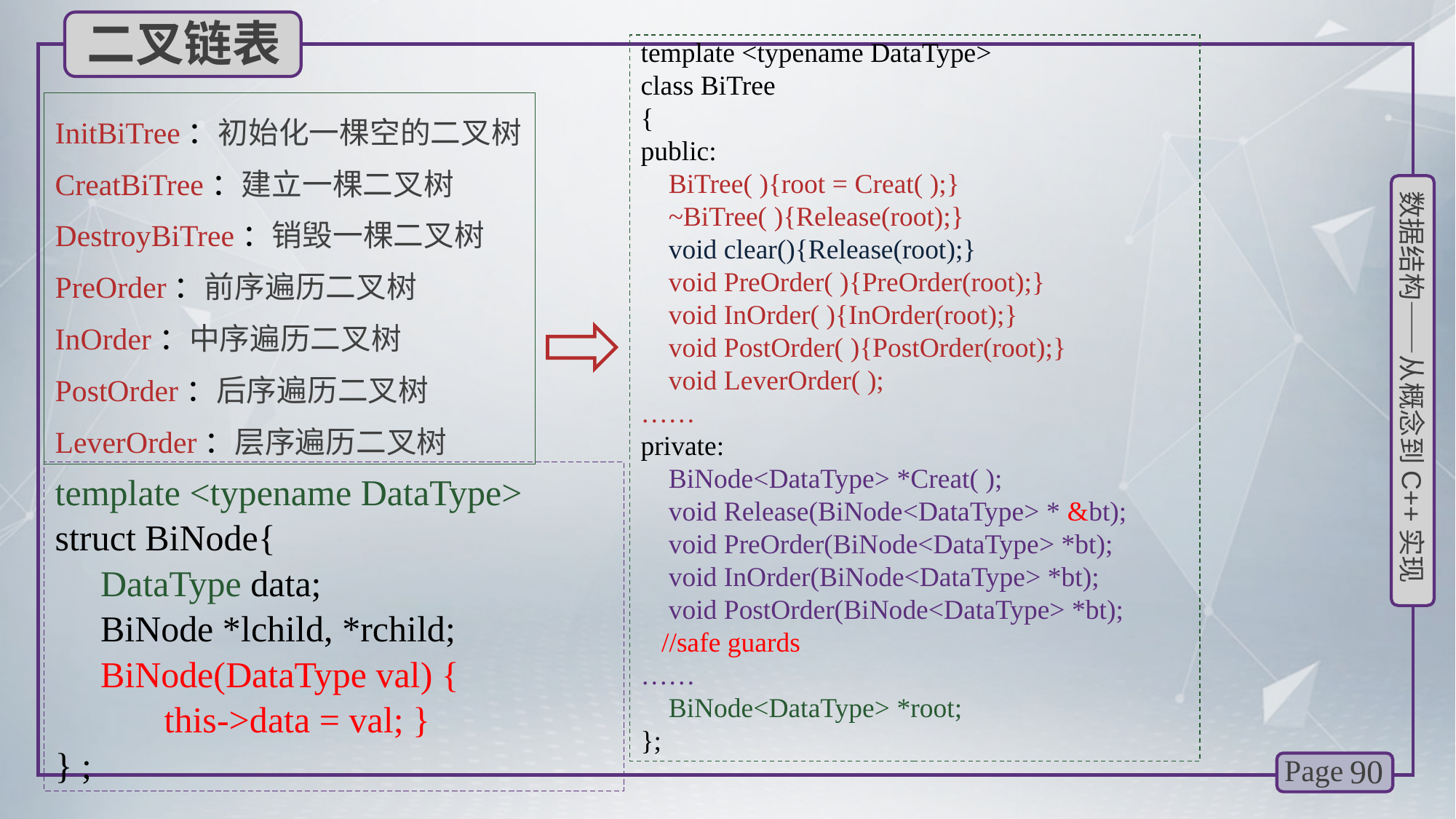

二叉链表

template <typename DataType>
class BiTree
{
public:
    BiTree( ){root = Creat( );}
    ~BiTree( ){Release(root);}
    void clear(){Release(root);}
    void PreOrder( ){PreOrder(root);}
    void InOrder( ){InOrder(root);}
    void PostOrder( ){PostOrder(root);}
    void LeverOrder( );
……
private:
    BiNode<DataType> *Creat( );
    void Release(BiNode<DataType> * &bt);
    void PreOrder(BiNode<DataType> *bt);
    void InOrder(BiNode<DataType> *bt);
    void PostOrder(BiNode<DataType> *bt);
   //safe guards
……
    BiNode<DataType> *root;
};
InitBiTree：初始化一棵空的二叉树
CreatBiTree：建立一棵二叉树
DestroyBiTree：销毁一棵二叉树
PreOrder：前序遍历二叉树
InOrder：中序遍历二叉树
PostOrder：后序遍历二叉树
LeverOrder：层序遍历二叉树

template <typename DataType>  struct BiNode{
     DataType data;
     BiNode *lchild, *rchild;
     BiNode(DataType val) {
            this->data = val; }
} ;